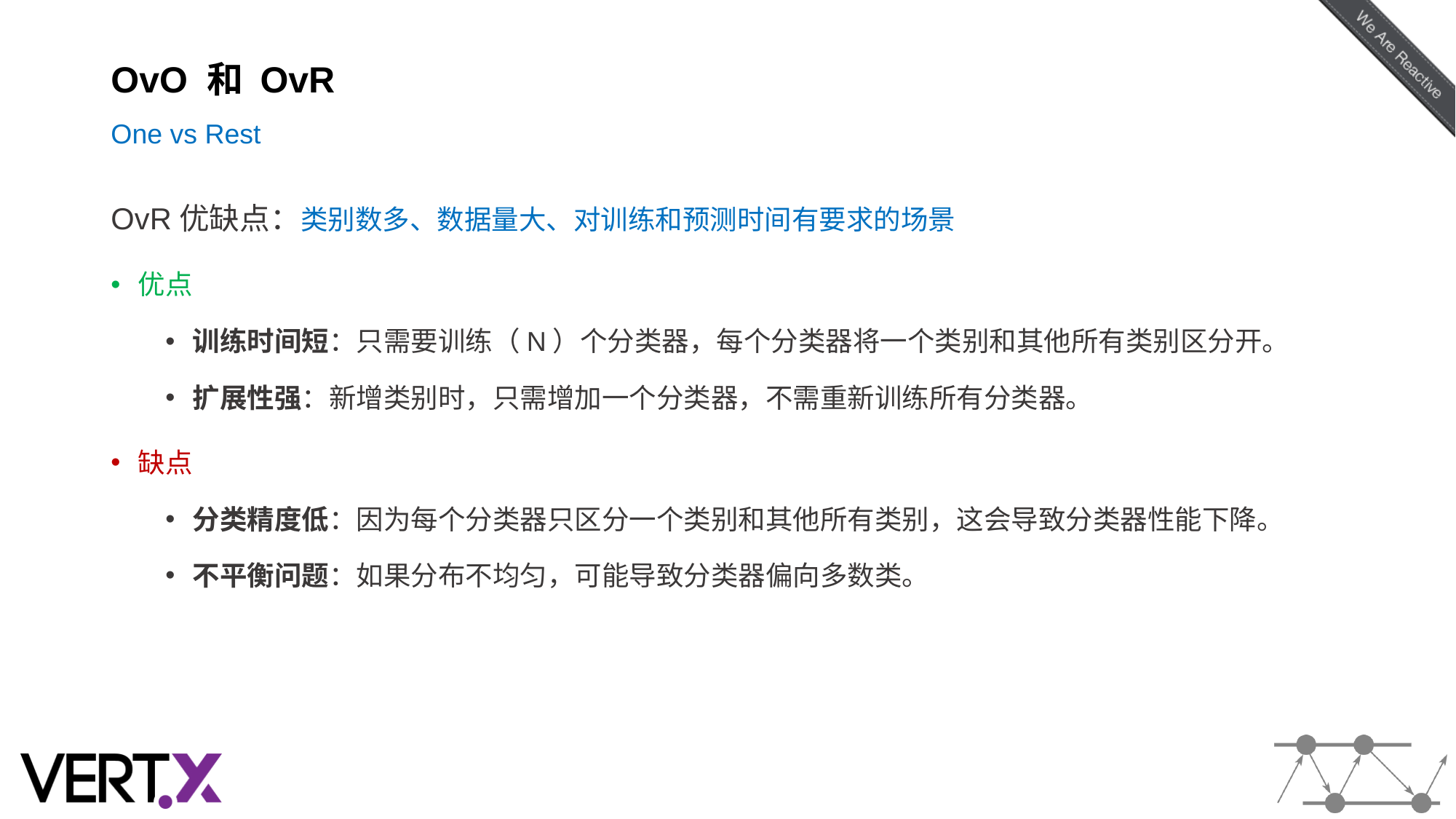

# OvO 和 OvR One vs Rest
OvR优缺点：类别数多、数据量大、对训练和预测时间有要求的场景
优点
训练时间短：只需要训练（N）个分类器，每个分类器将一个类别和其他所有类别区分开。
扩展性强：新增类别时，只需增加一个分类器，不需重新训练所有分类器。
缺点
分类精度低：因为每个分类器只区分一个类别和其他所有类别，这会导致分类器性能下降。
不平衡问题：如果分布不均匀，可能导致分类器偏向多数类。